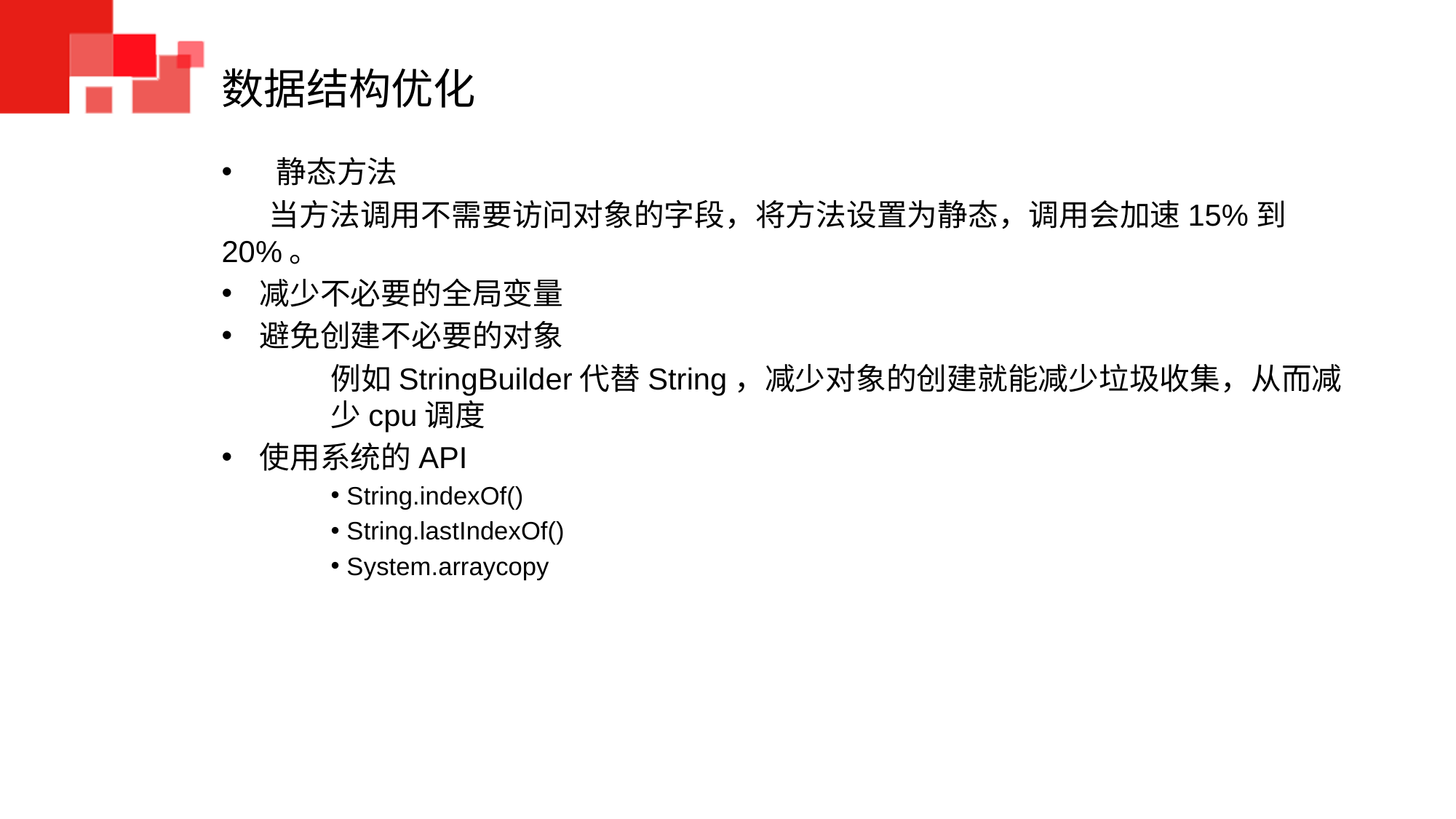

# 数据结构优化
静态方法
      当方法调用不需要访问对象的字段，将方法设置为静态，调用会加速15%到20%。
   减少不必要的全局变量
   避免创建不必要的对象
	例如StringBuilder代替String，减少对象的创建就能减少垃圾收集，从而减	少cpu调度
   使用系统的API
 String.indexOf()
 String.lastIndexOf()
 System.arraycopy